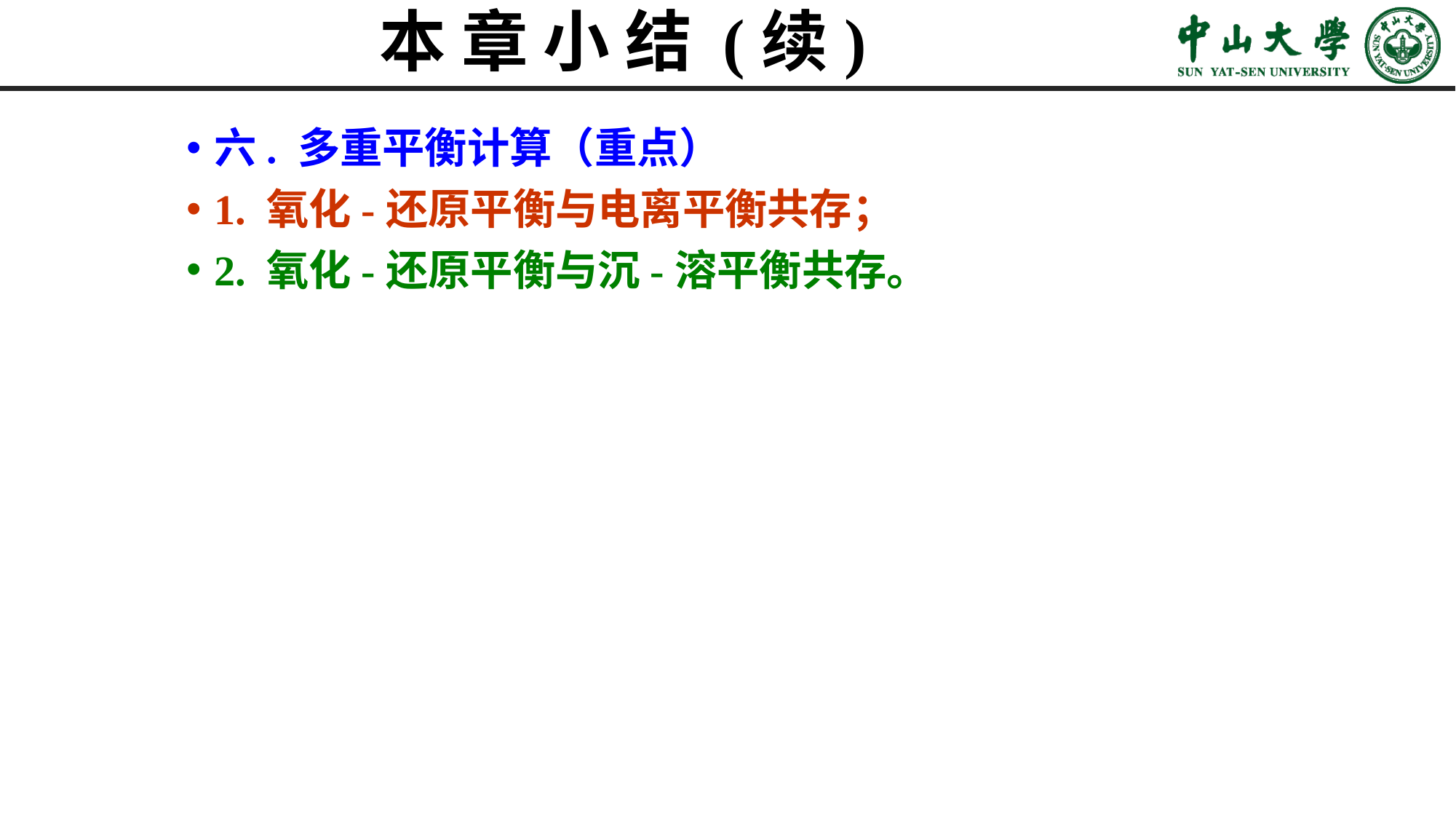

# 本 章 小 结 (续)
六. 多重平衡计算（重点）
1. 氧化-还原平衡与电离平衡共存；
2. 氧化-还原平衡与沉-溶平衡共存。